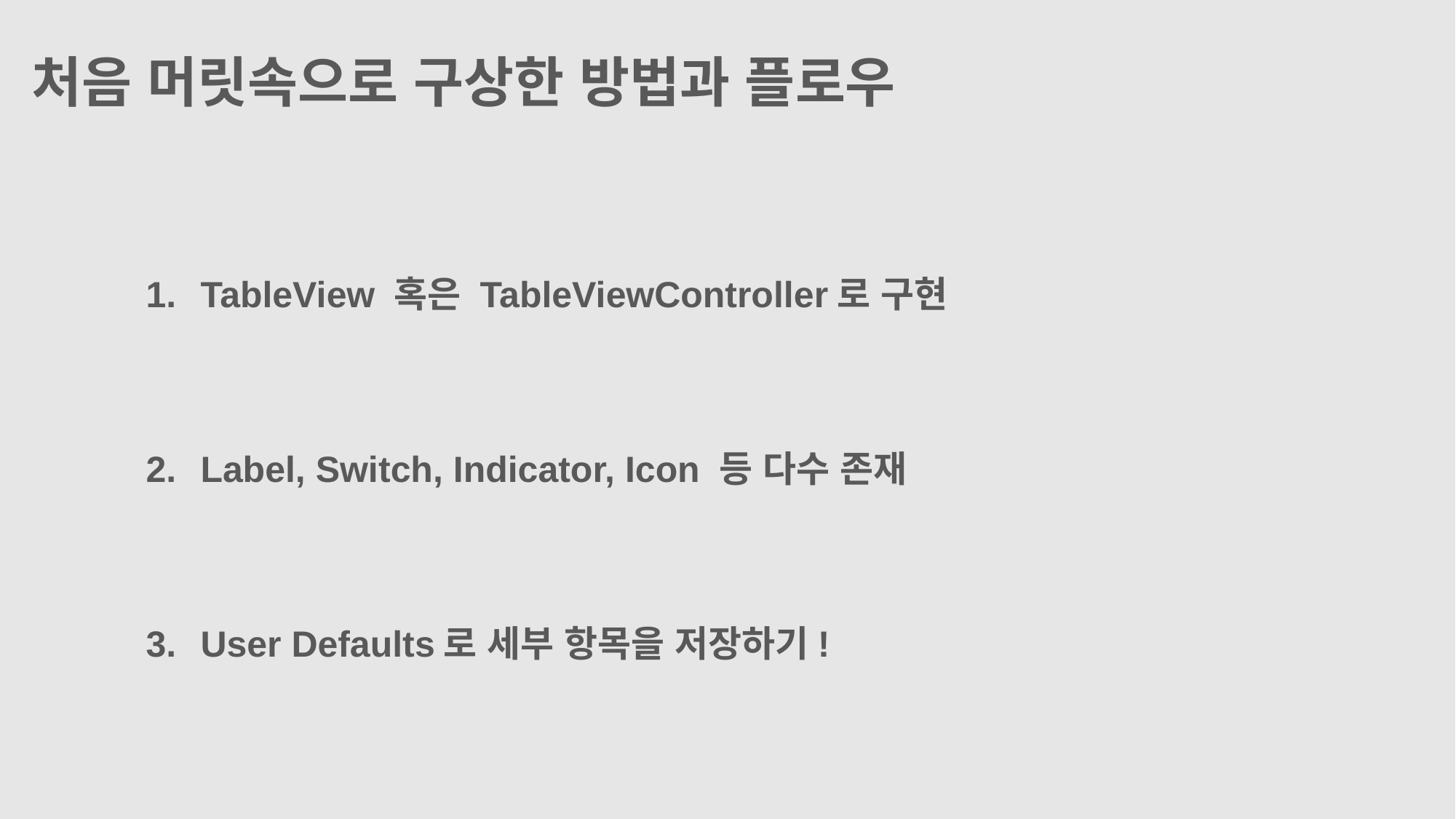

처음 머릿속으로 구상한 방법과 플로우
TableView 혹은 TableViewController로 구현

Label, Switch, Indicator, Icon 등 다수 존재

User Defaults로 세부 항목을 저장하기!